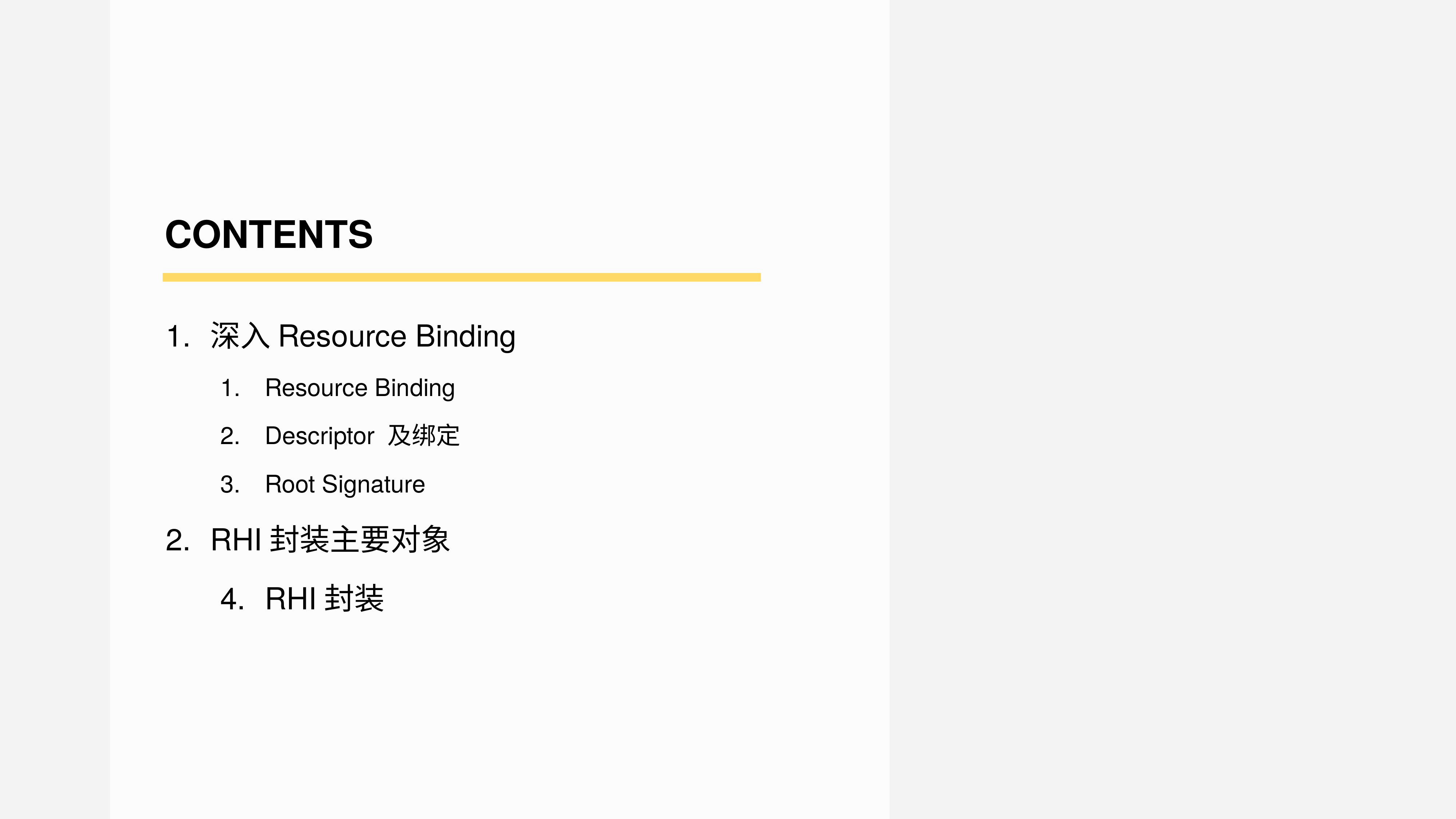

Contents

深入Resource Binding
Resource Binding
Descriptor 及绑定
Root Signature
RHI封装主要对象
RHI封装